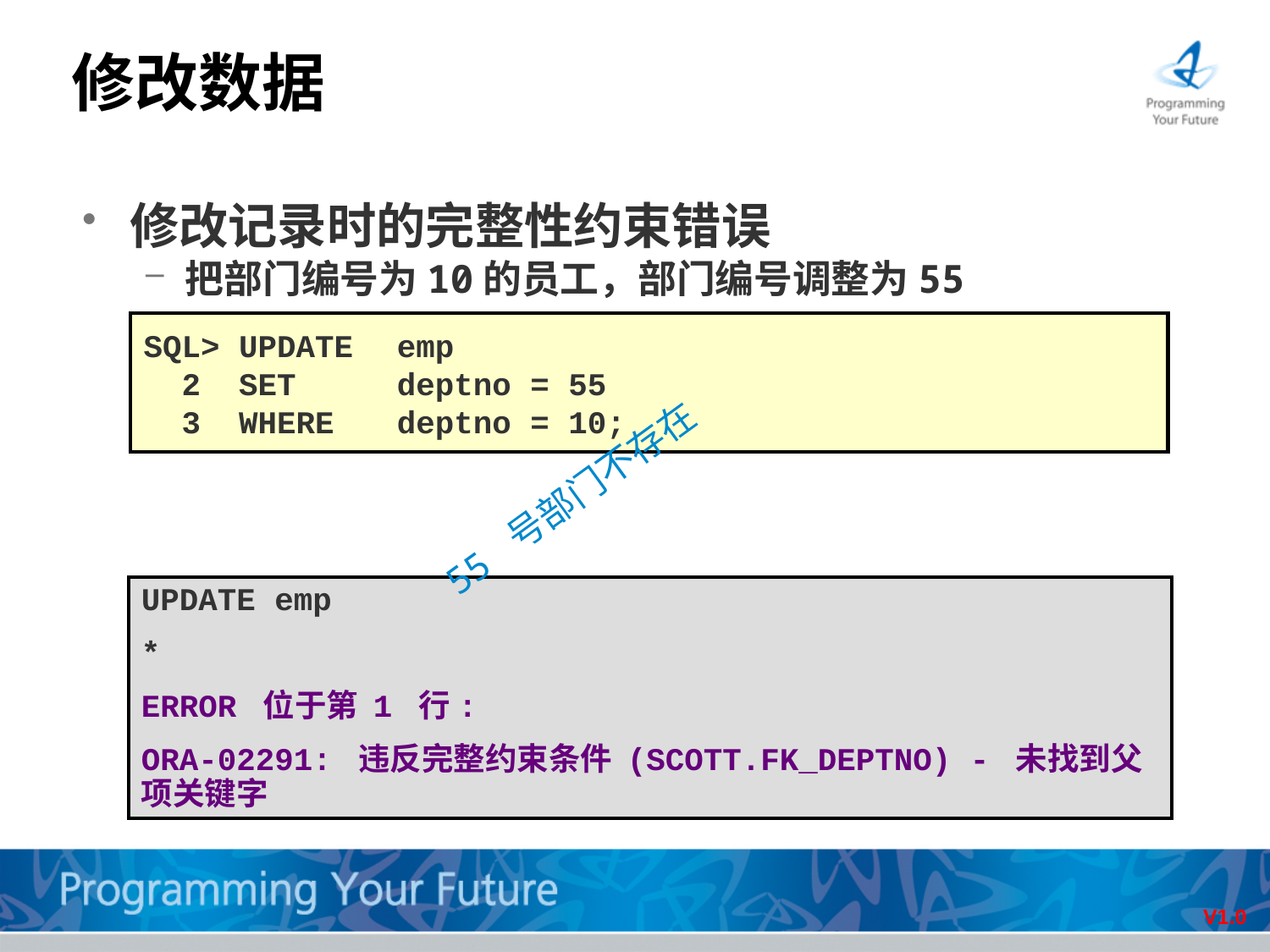

修改数据
修改记录时的完整性约束错误
把部门编号为10的员工，部门编号调整为55

SQL> UPDATE	emp
  2  SET	deptno = 55
  3  WHERE	deptno = 10;
55 号部门不存在
UPDATE emp
*
ERROR 位于第 1 行:
ORA-02291: 违反完整约束条件 (SCOTT.FK_DEPTNO) - 未找到父项关键字